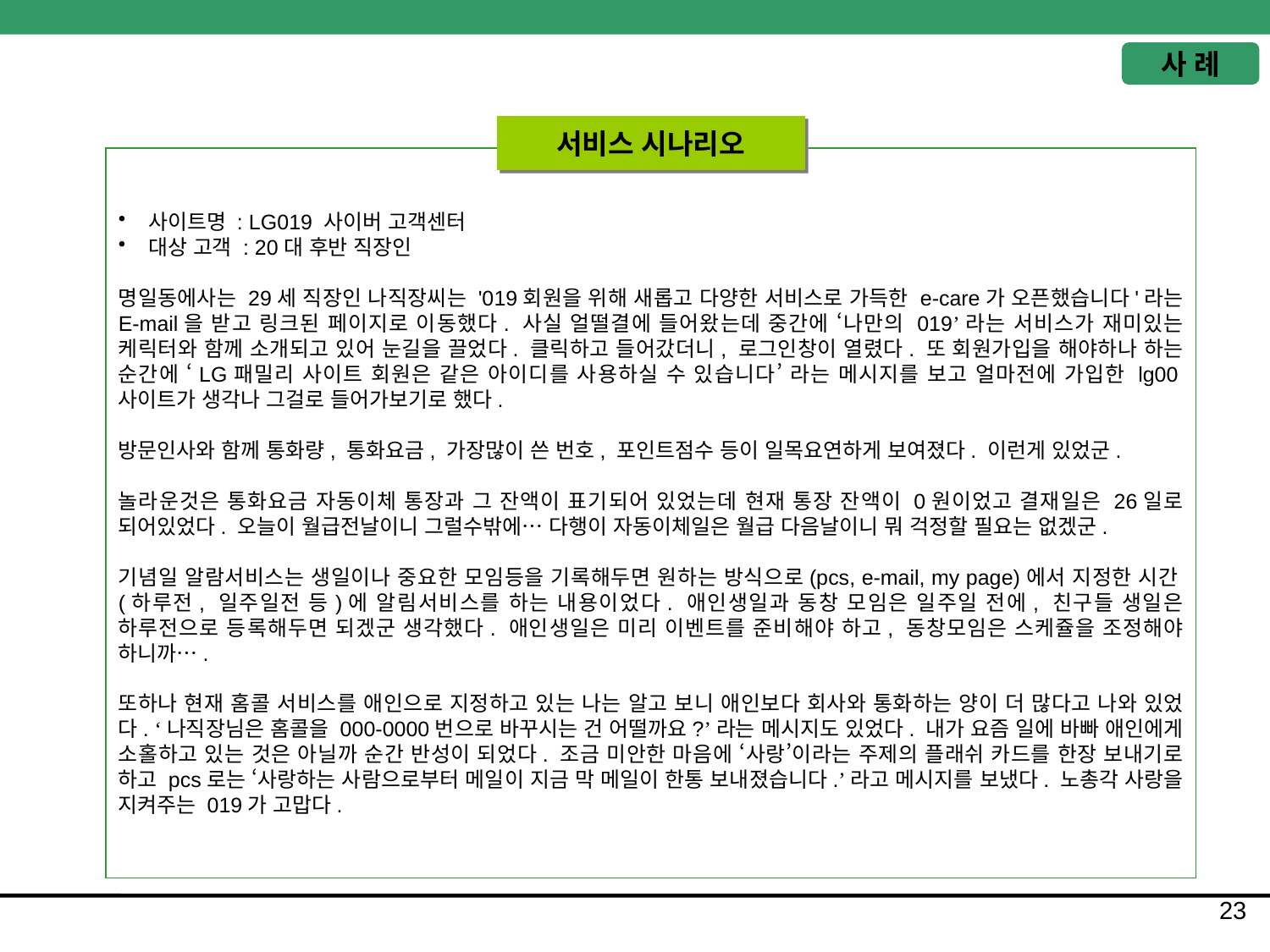

사 례
서비스 시나리오
사이트명 : LG019 사이버 고객센터
대상 고객 : 20대 후반 직장인

명일동에사는 29세 직장인 나직장씨는 '019회원을 위해 새롭고 다양한 서비스로 가득한 e-care가 오픈했습니다'라는 E-mail을 받고 링크된 페이지로 이동했다. 사실 얼떨결에 들어왔는데 중간에 ‘나만의 019’라는 서비스가 재미있는 케릭터와 함께 소개되고 있어 눈길을 끌었다. 클릭하고 들어갔더니, 로그인창이 열렸다. 또 회원가입을 해야하나 하는 순간에 ‘LG패밀리 사이트 회원은 같은 아이디를 사용하실 수 있습니다’ 라는 메시지를 보고 얼마전에 가입한 lg00사이트가 생각나 그걸로 들어가보기로 했다.

방문인사와 함께 통화량, 통화요금, 가장많이 쓴 번호, 포인트점수 등이 일목요연하게 보여졌다. 이런게 있었군.

놀라운것은 통화요금 자동이체 통장과 그 잔액이 표기되어 있었는데 현재 통장 잔액이 0원이었고 결재일은 26일로 되어있었다. 오늘이 월급전날이니 그럴수밖에… 다행이 자동이체일은 월급 다음날이니 뭐 걱정할 필요는 없겠군.

기념일 알람서비스는 생일이나 중요한 모임등을 기록해두면 원하는 방식으로(pcs, e-mail, my page)에서 지정한 시간(하루전, 일주일전 등)에 알림서비스를 하는 내용이었다. 애인생일과 동창 모임은 일주일 전에, 친구들 생일은 하루전으로 등록해두면 되겠군 생각했다. 애인생일은 미리 이벤트를 준비해야 하고, 동창모임은 스케쥴을 조정해야 하니까….

또하나 현재 홈콜 서비스를 애인으로 지정하고 있는 나는 알고 보니 애인보다 회사와 통화하는 양이 더 많다고 나와 있었다. ‘나직장님은 홈콜을 000-0000번으로 바꾸시는 건 어떨까요?’라는 메시지도 있었다. 내가 요즘 일에 바빠 애인에게 소홀하고 있는 것은 아닐까 순간 반성이 되었다. 조금 미안한 마음에 ‘사랑’이라는 주제의 플래쉬 카드를 한장 보내기로 하고 pcs로는 ‘사랑하는 사람으로부터 메일이 지금 막 메일이 한통 보내졌습니다.’라고 메시지를 보냈다. 노총각 사랑을 지켜주는 019가 고맙다.
23